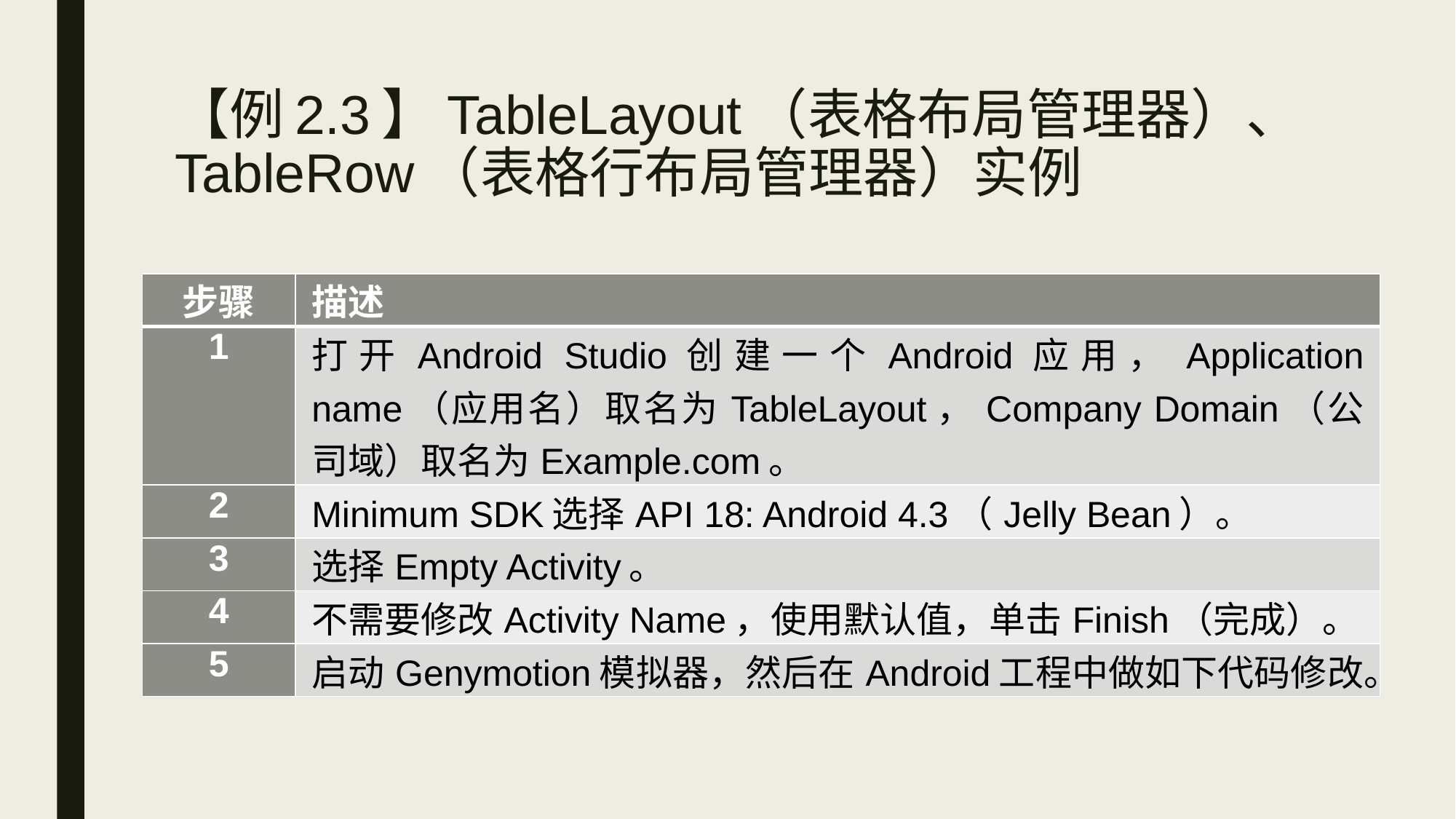

# 【例2.3】TableLayout（表格布局管理器）、TableRow（表格行布局管理器）实例
| 步骤 | 描述 |
| --- | --- |
| 1 | 打开Android Studio创建一个Android应用，Application name（应用名）取名为TableLayout，Company Domain（公司域）取名为Example.com。 |
| 2 | Minimum SDK选择API 18: Android 4.3（Jelly Bean）。 |
| 3 | 选择Empty Activity。 |
| 4 | 不需要修改Activity Name，使用默认值，单击Finish（完成）。 |
| 5 | 启动Genymotion模拟器，然后在Android工程中做如下代码修改。 |